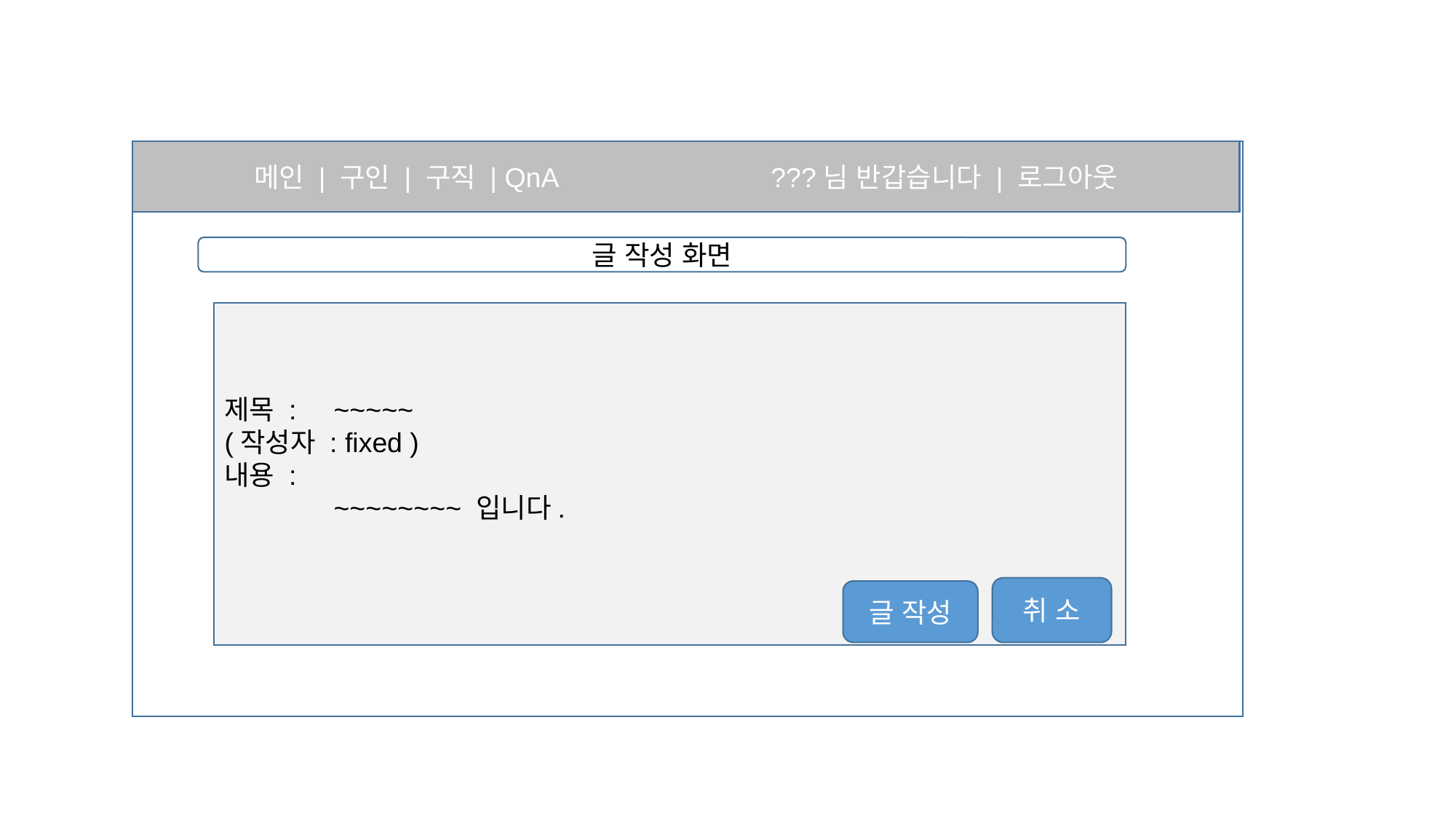

메인 | 구인 | 구직 | QnA                            ???님 반갑습니다 | 로그아웃
글 작성 화면
제목 : 	~~~~~
(작성자 : fixed )
내용 :
	~~~~~~~~ 입니다.

취 소
글 작성